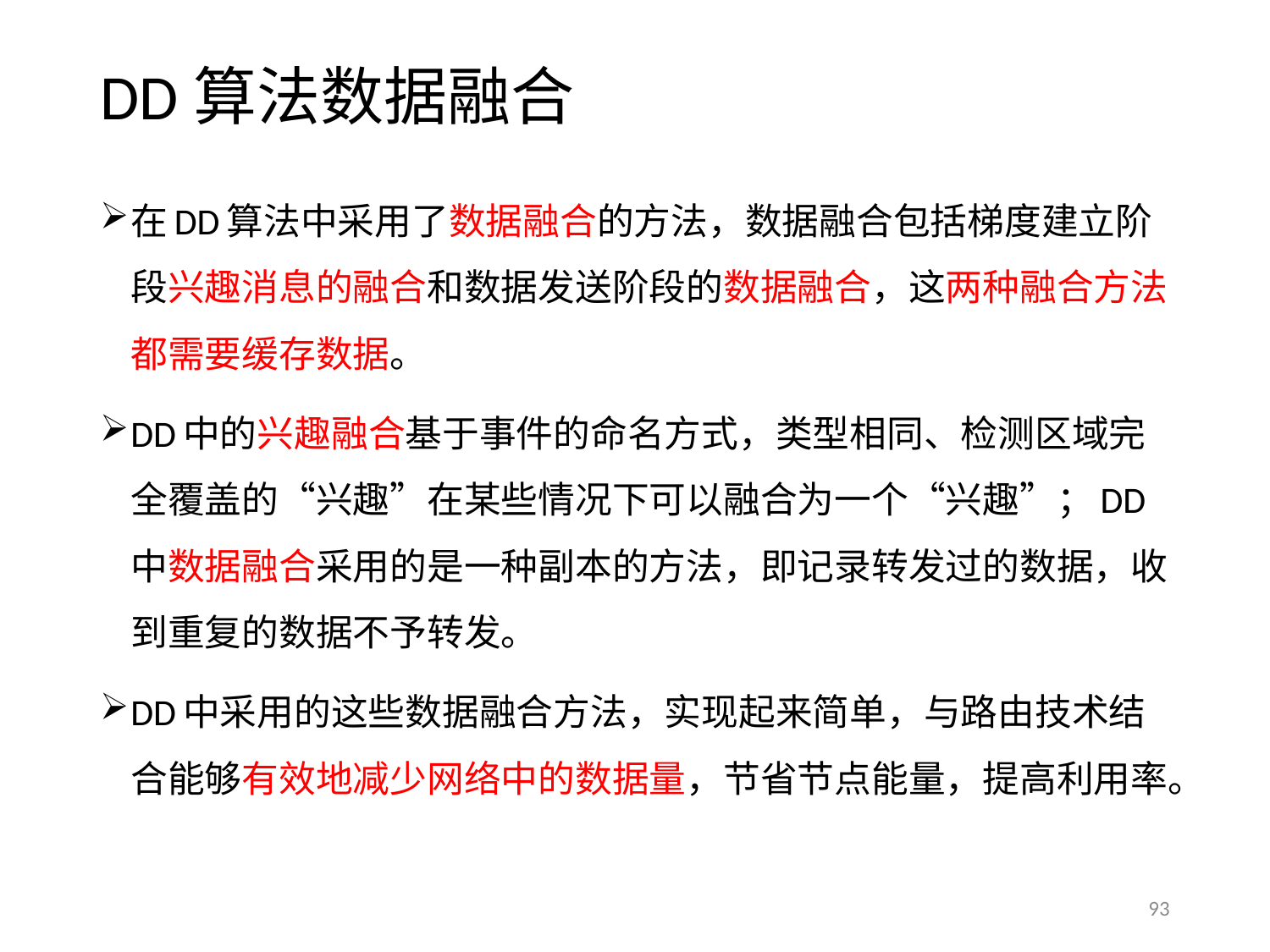

# DD算法数据融合
在DD算法中采用了数据融合的方法，数据融合包括梯度建立阶段兴趣消息的融合和数据发送阶段的数据融合，这两种融合方法都需要缓存数据。
DD中的兴趣融合基于事件的命名方式，类型相同、检测区域完全覆盖的“兴趣”在某些情况下可以融合为一个“兴趣”；DD中数据融合采用的是一种副本的方法，即记录转发过的数据，收到重复的数据不予转发。
DD中采用的这些数据融合方法，实现起来简单，与路由技术结合能够有效地减少网络中的数据量，节省节点能量，提高利用率。

93